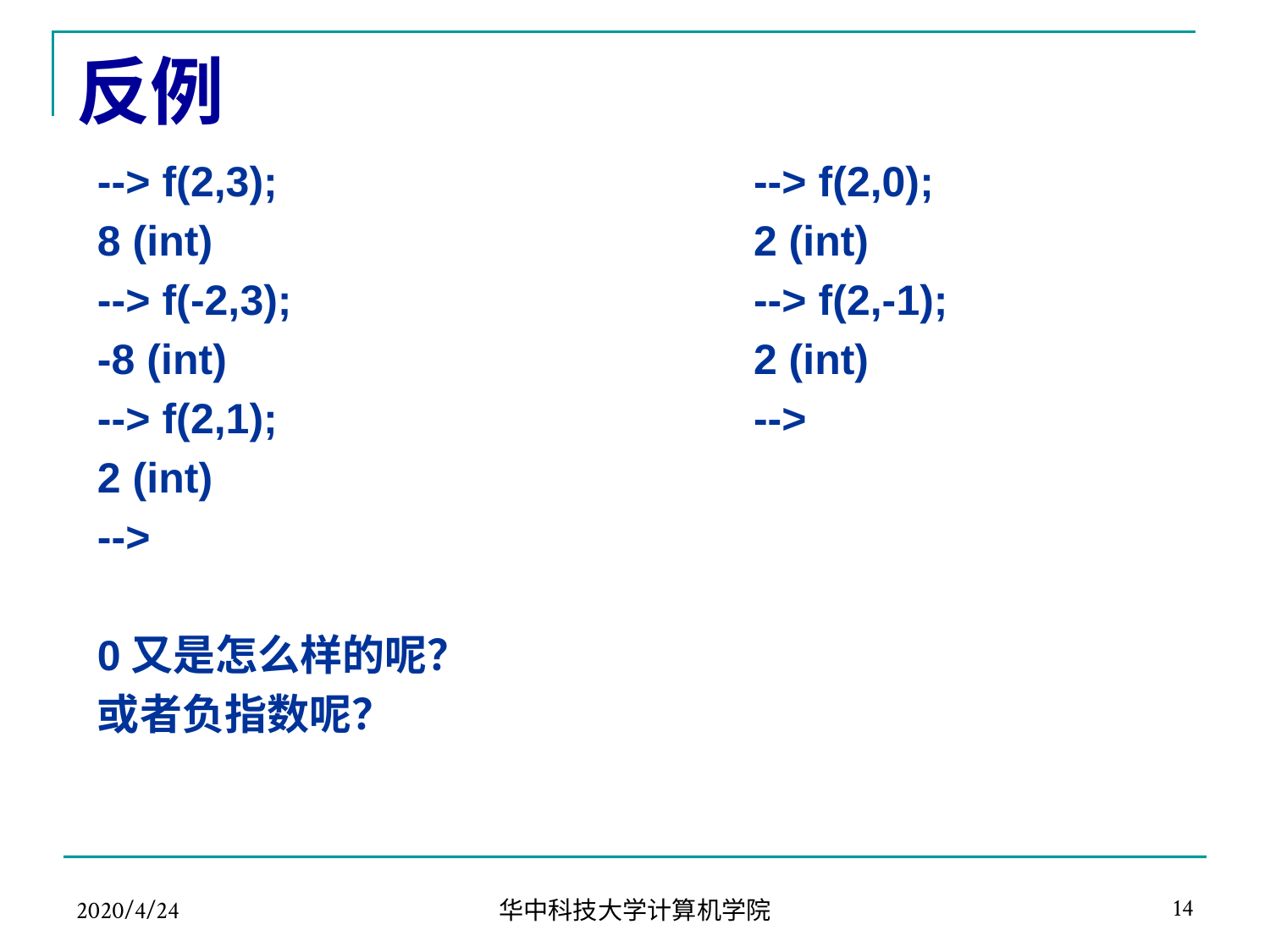

# 反例
--> f(2,3);
8 (int)
--> f(-2,3);
-8 (int)
--> f(2,1);
2 (int)
-->

0又是怎么样的呢？
或者负指数呢？
--> f(2,0);
2 (int)
--> f(2,-1);
2 (int)
-->
2020/4/24
14
华中科技大学计算机学院